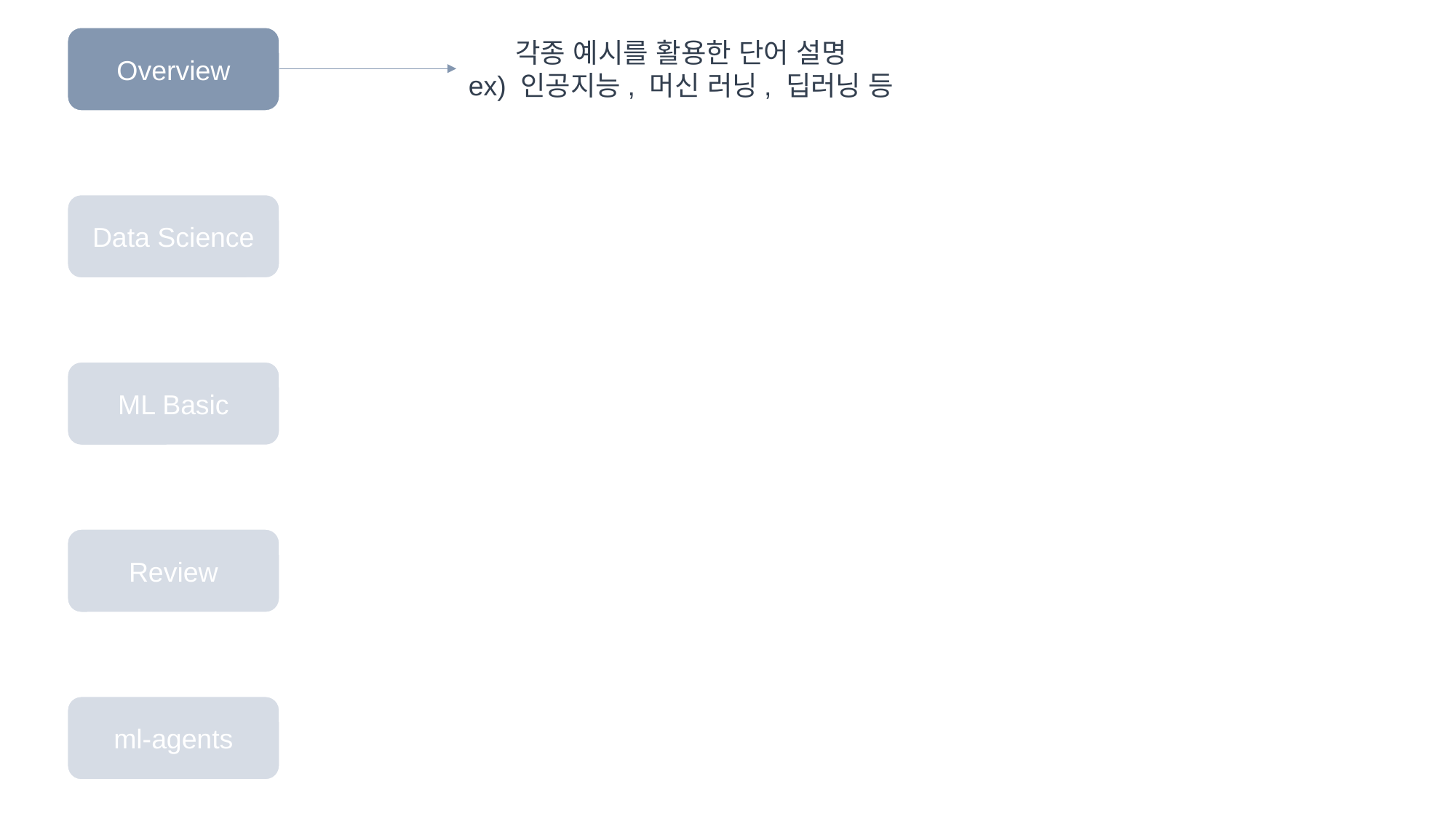

Overview
각종 예시를 활용한 단어 설명
ex) 인공지능, 머신 러닝, 딥러닝 등
Data Science
ML Basic
Review
ml-agents